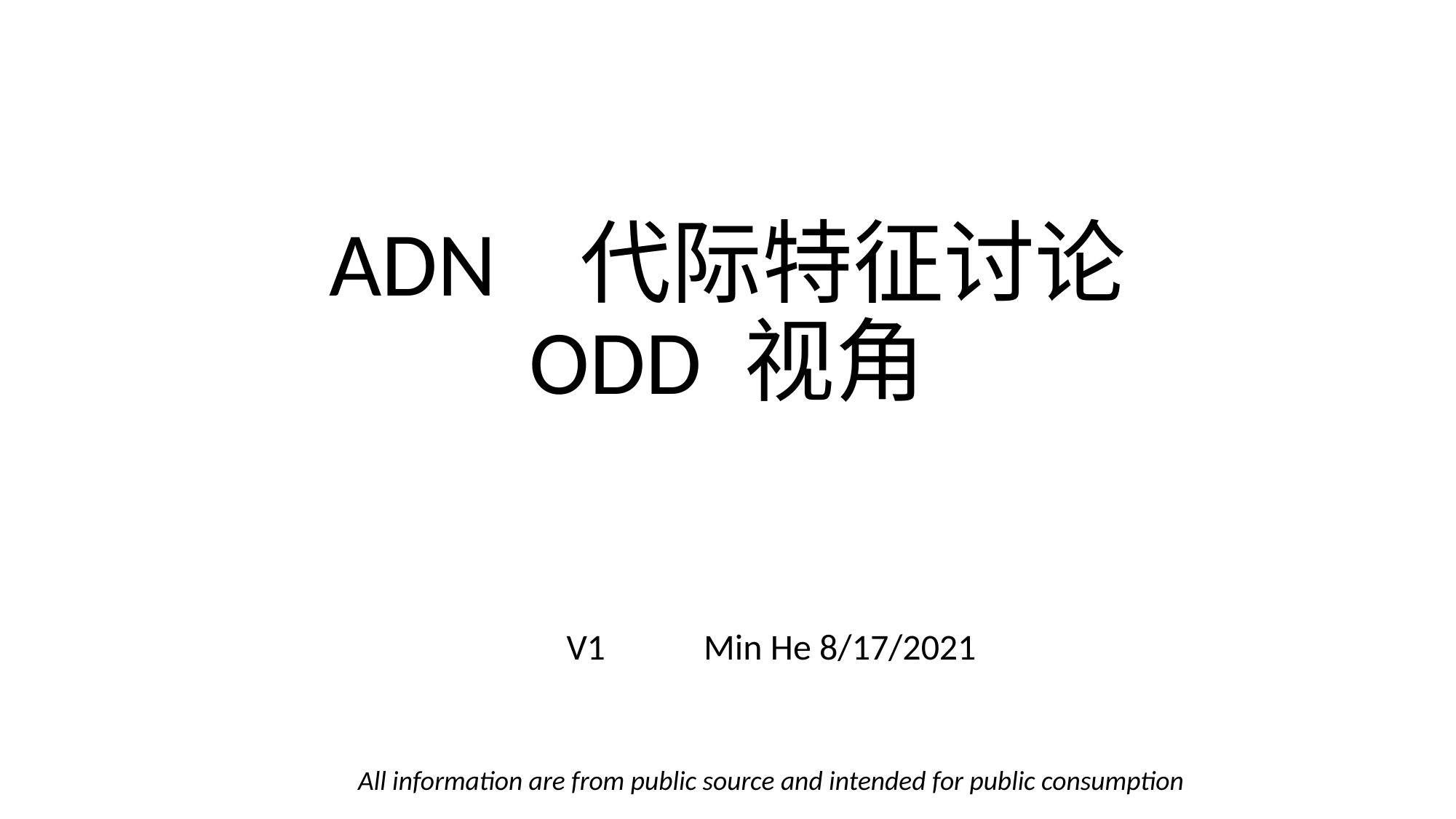

# ADN   代际特征讨论 ODD 视角
V1            Min He 8/17/2021
All information are from public source and intended for public consumption